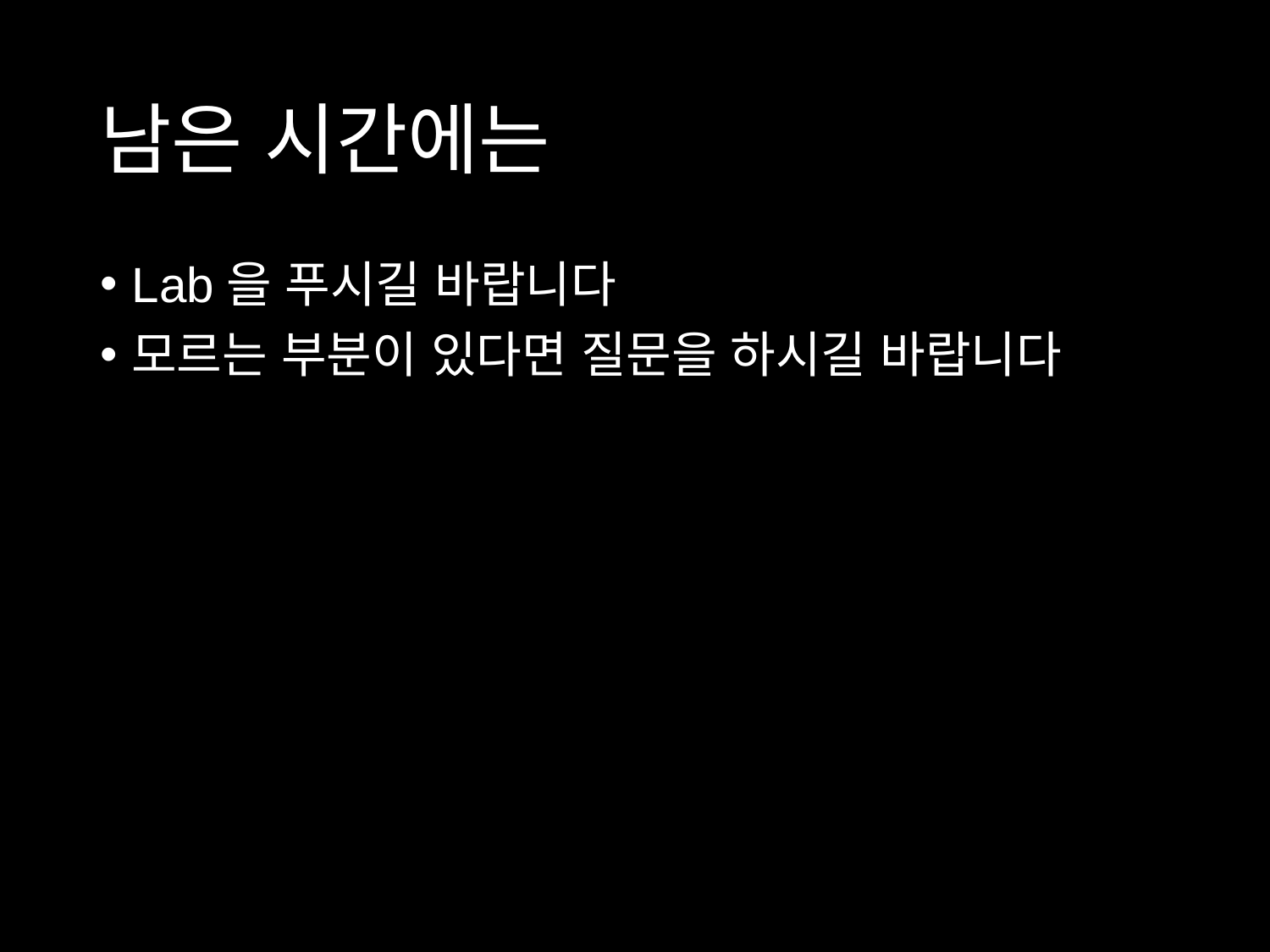

# 남은 시간에는
Lab을 푸시길 바랍니다
모르는 부분이 있다면 질문을 하시길 바랍니다